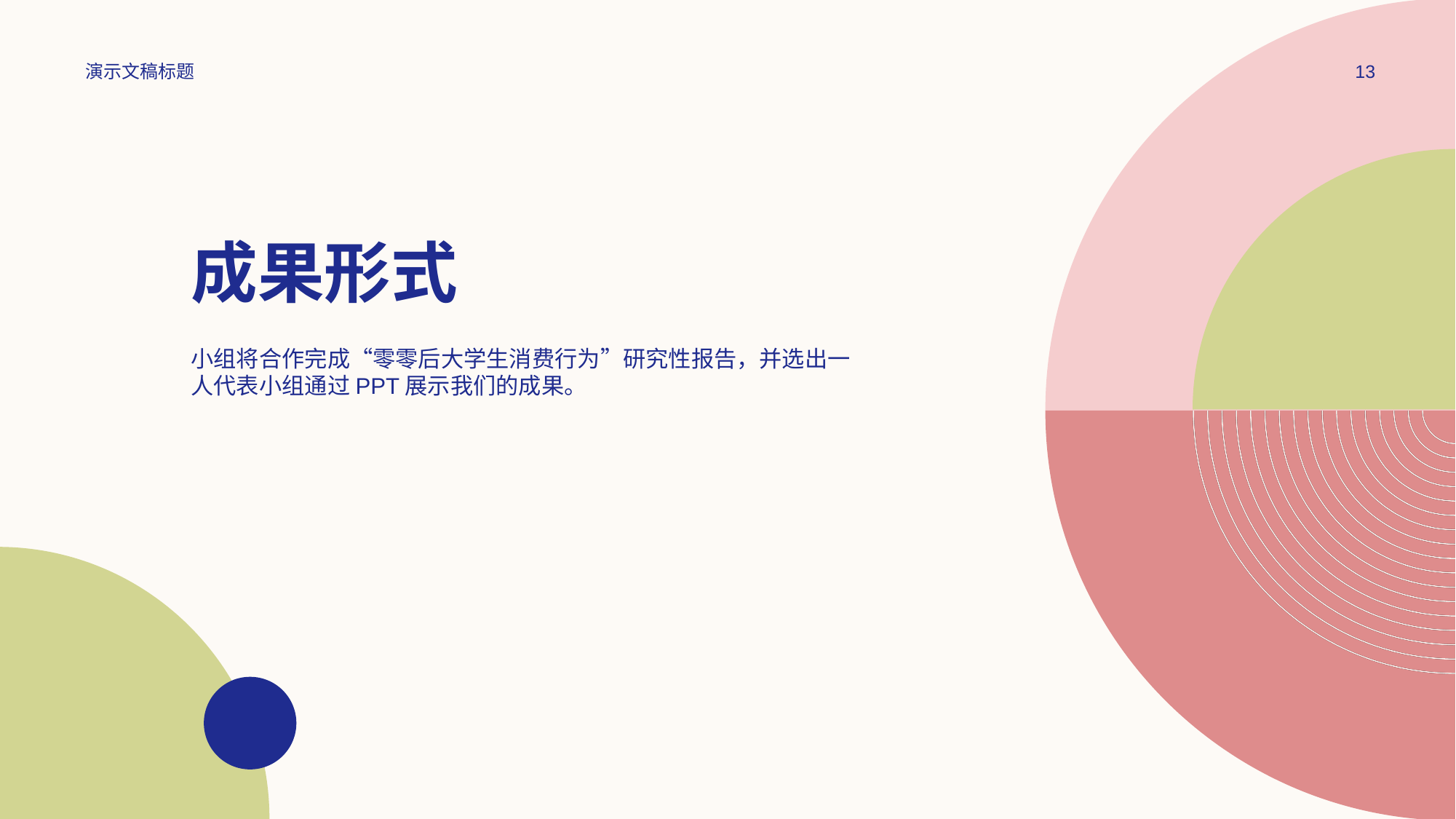

演示文稿标题
13
# 成果形式
小组将合作完成“零零后大学生消费行为”研究性报告，并选出一人代表小组通过PPT展示我们的成果。